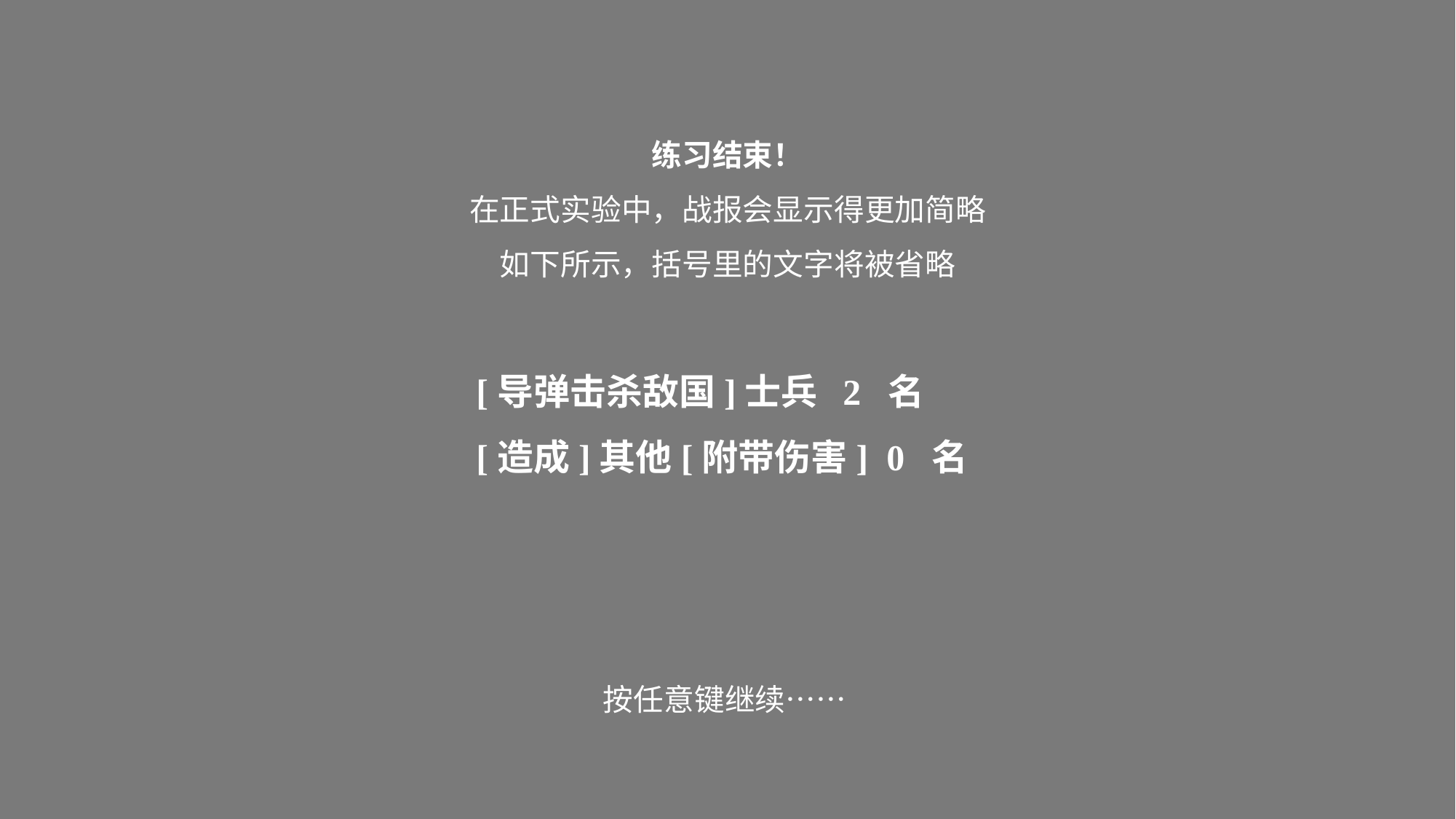

练习结束！
在正式实验中，战报会显示得更加简略
如下所示，括号里的文字将被省略
[导弹击杀敌国]士兵  2  名
[造成]其他[附带伤害]  0  名
按任意键继续……